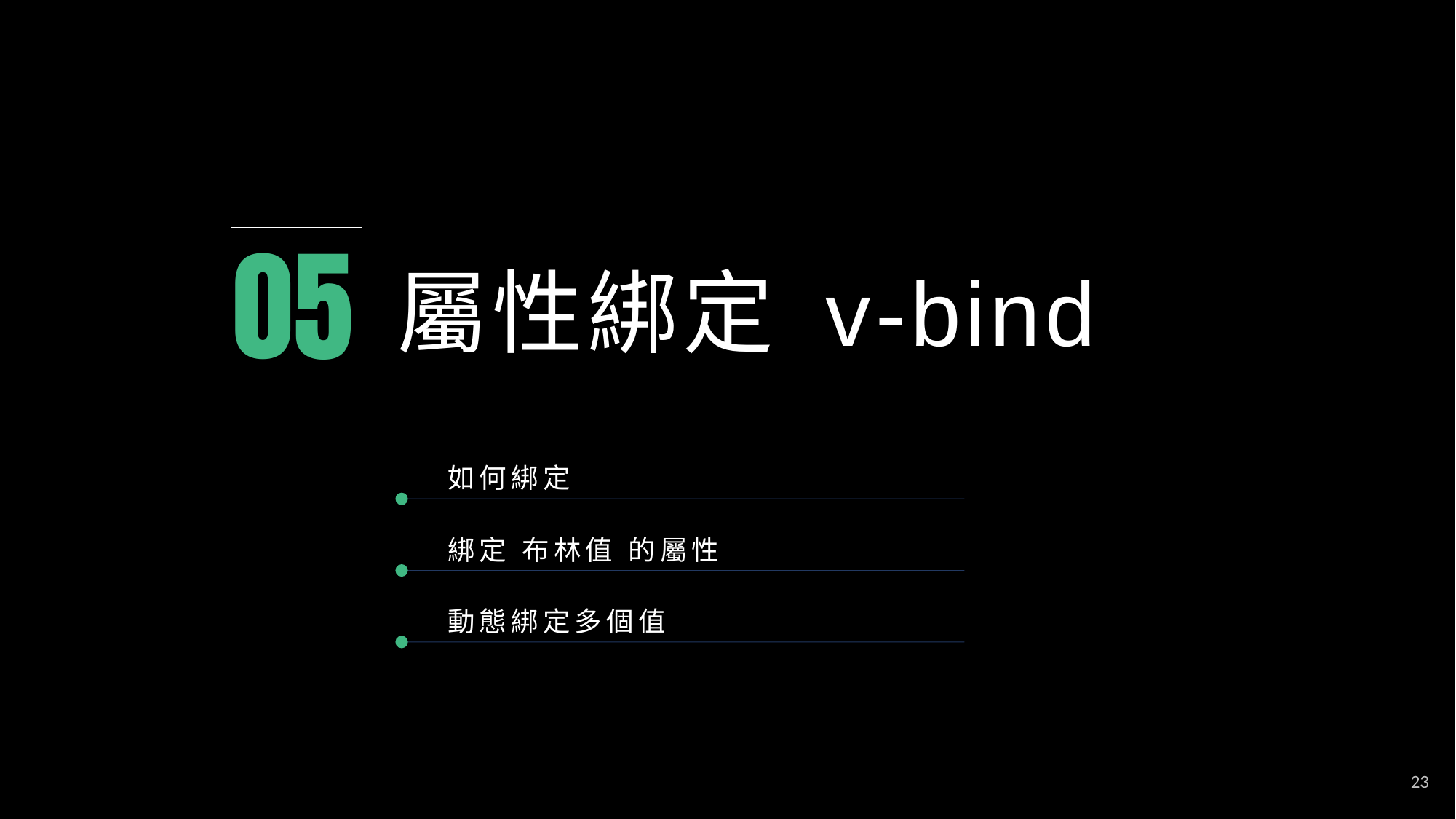

05
屬性綁定 v-bind
如何綁定

綁定 布林值 的屬性

動態綁定多個值

23